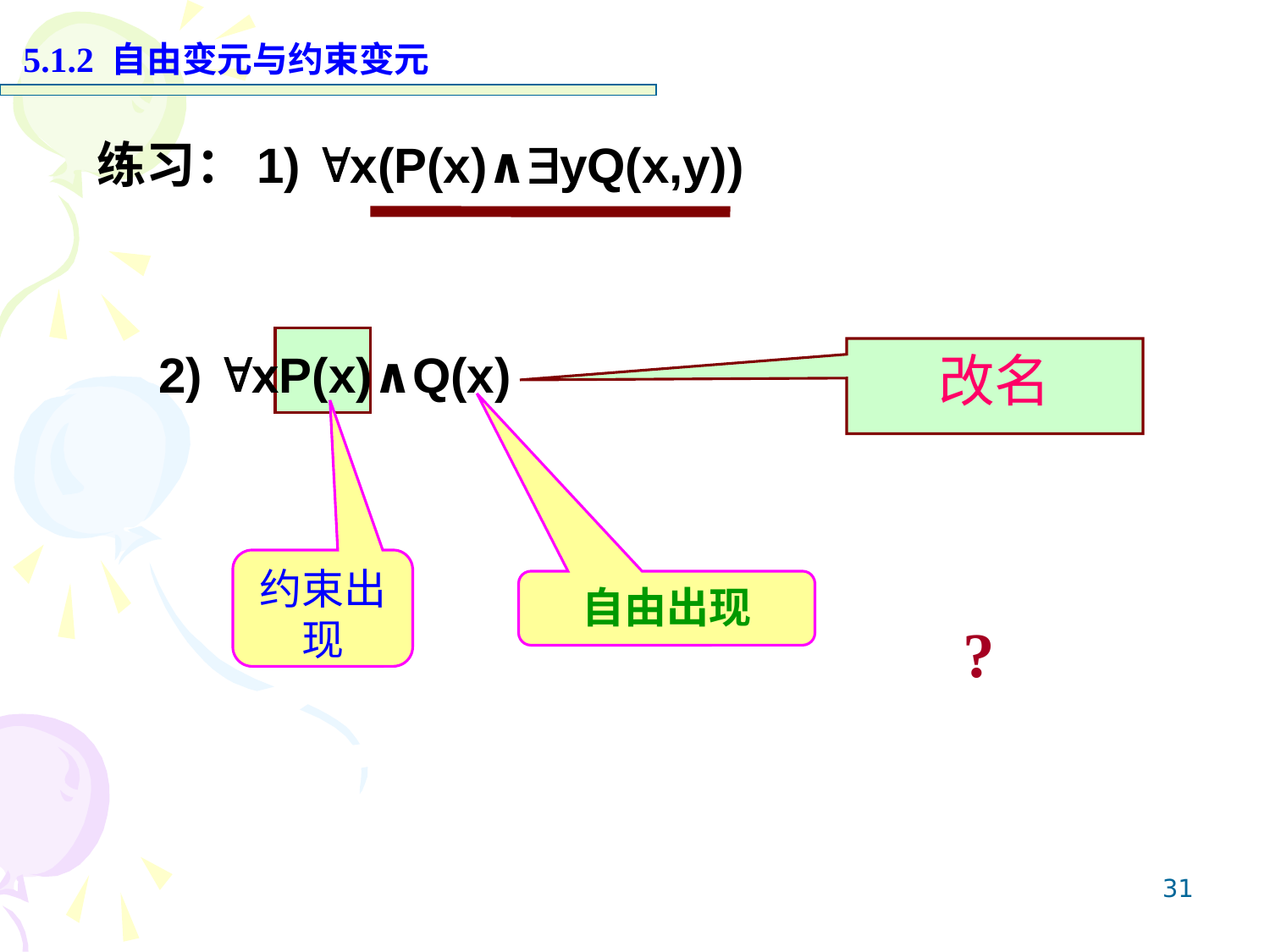

5.1.2 自由变元与约束变元

练习：1) ∀x(P(x)∧∃yQ(x,y))

2) ∀xP(x)∧Q(x)
改名
约束出现
自由出现
?
31